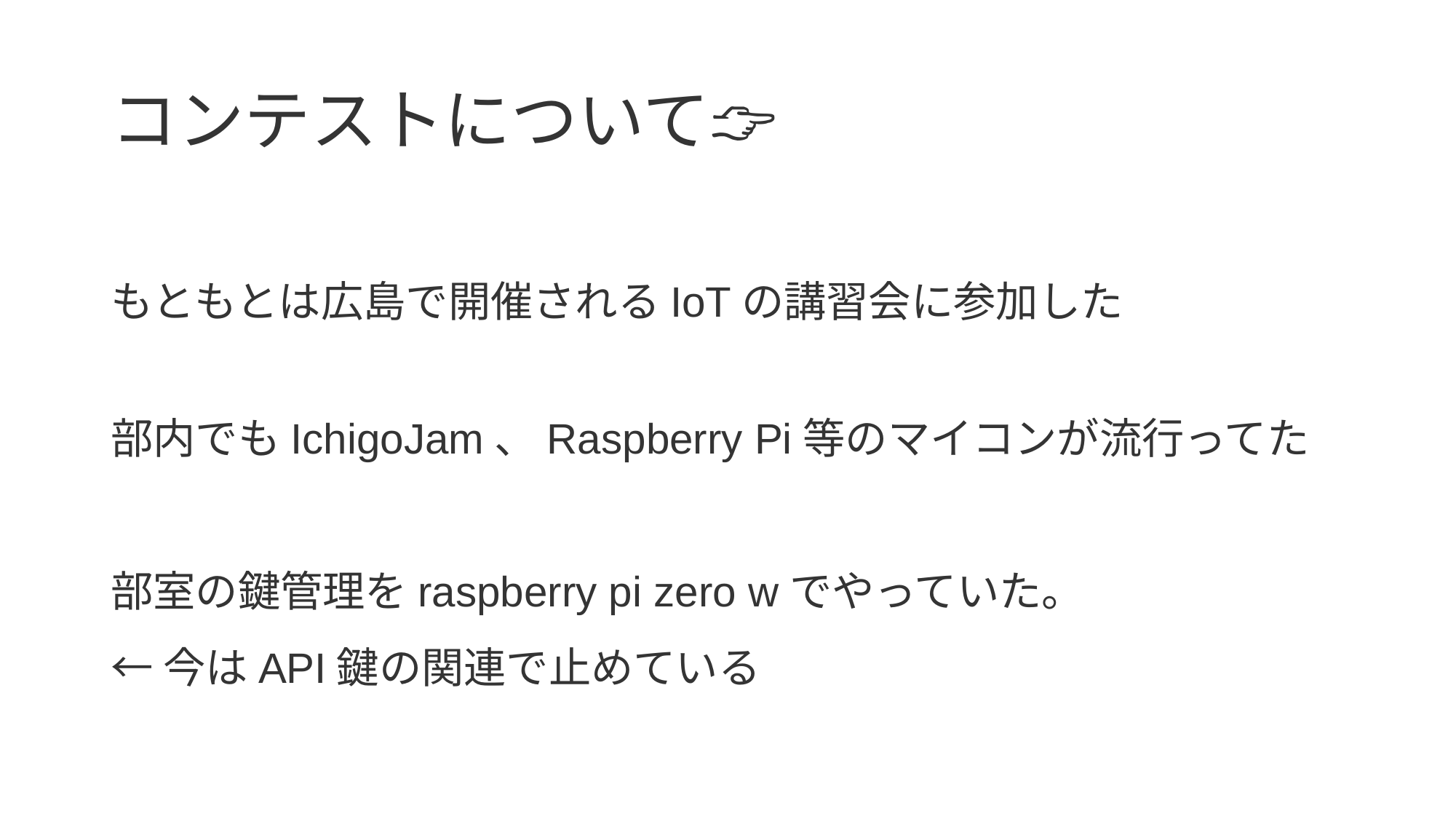

# コンテストについて👉
もともとは広島で開催されるIoTの講習会に参加した
部内でもIchigoJam、Raspberry Pi等のマイコンが流行ってた

部室の鍵管理をraspberry pi zero wでやっていた。
←今はAPI鍵の関連で止めている